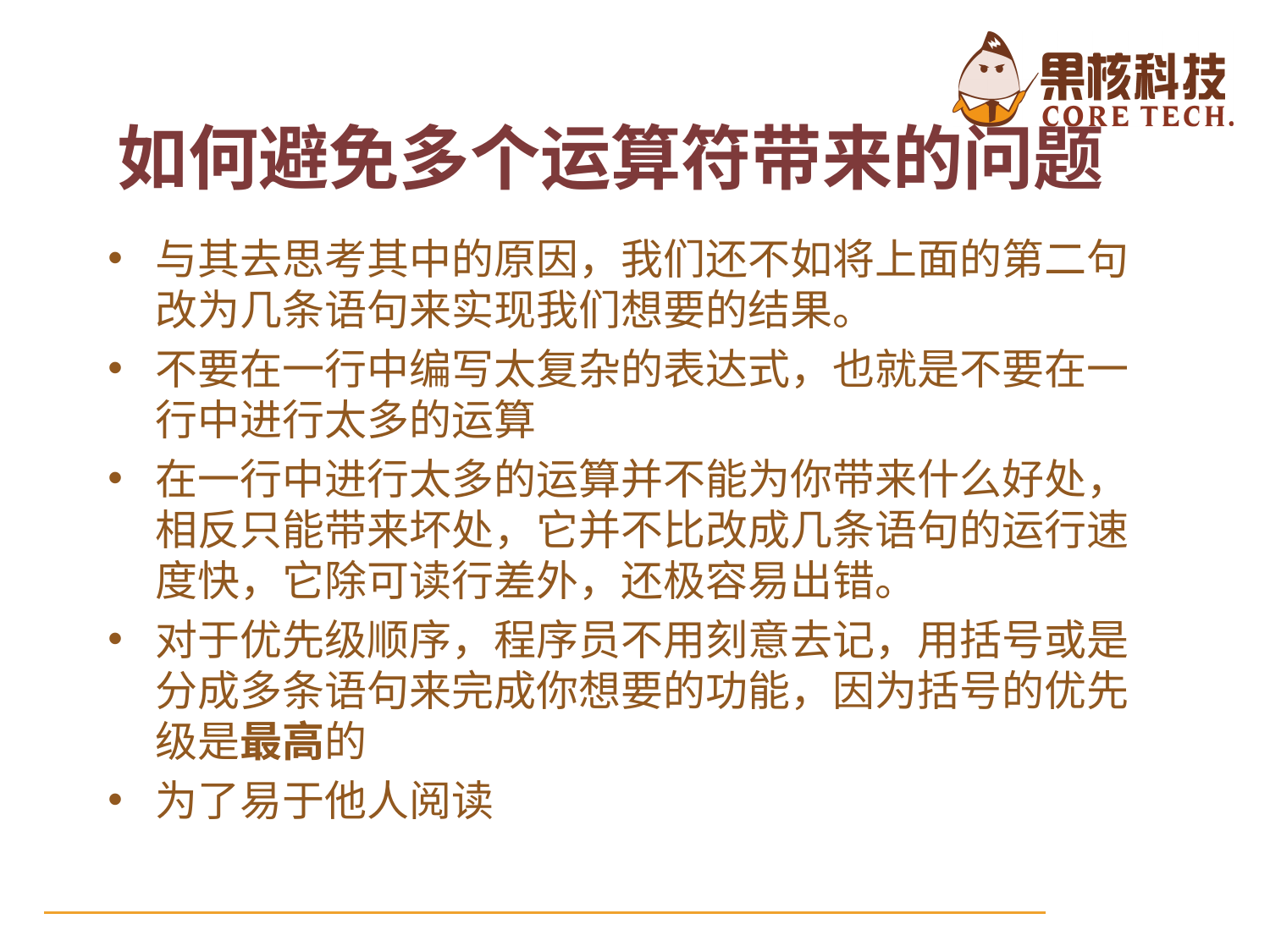

# 如何避免多个运算符带来的问题
与其去思考其中的原因，我们还不如将上面的第二句改为几条语句来实现我们想要的结果。
不要在一行中编写太复杂的表达式，也就是不要在一行中进行太多的运算
在一行中进行太多的运算并不能为你带来什么好处，相反只能带来坏处，它并不比改成几条语句的运行速度快，它除可读行差外，还极容易出错。
对于优先级顺序，程序员不用刻意去记，用括号或是分成多条语句来完成你想要的功能，因为括号的优先级是最高的
为了易于他人阅读